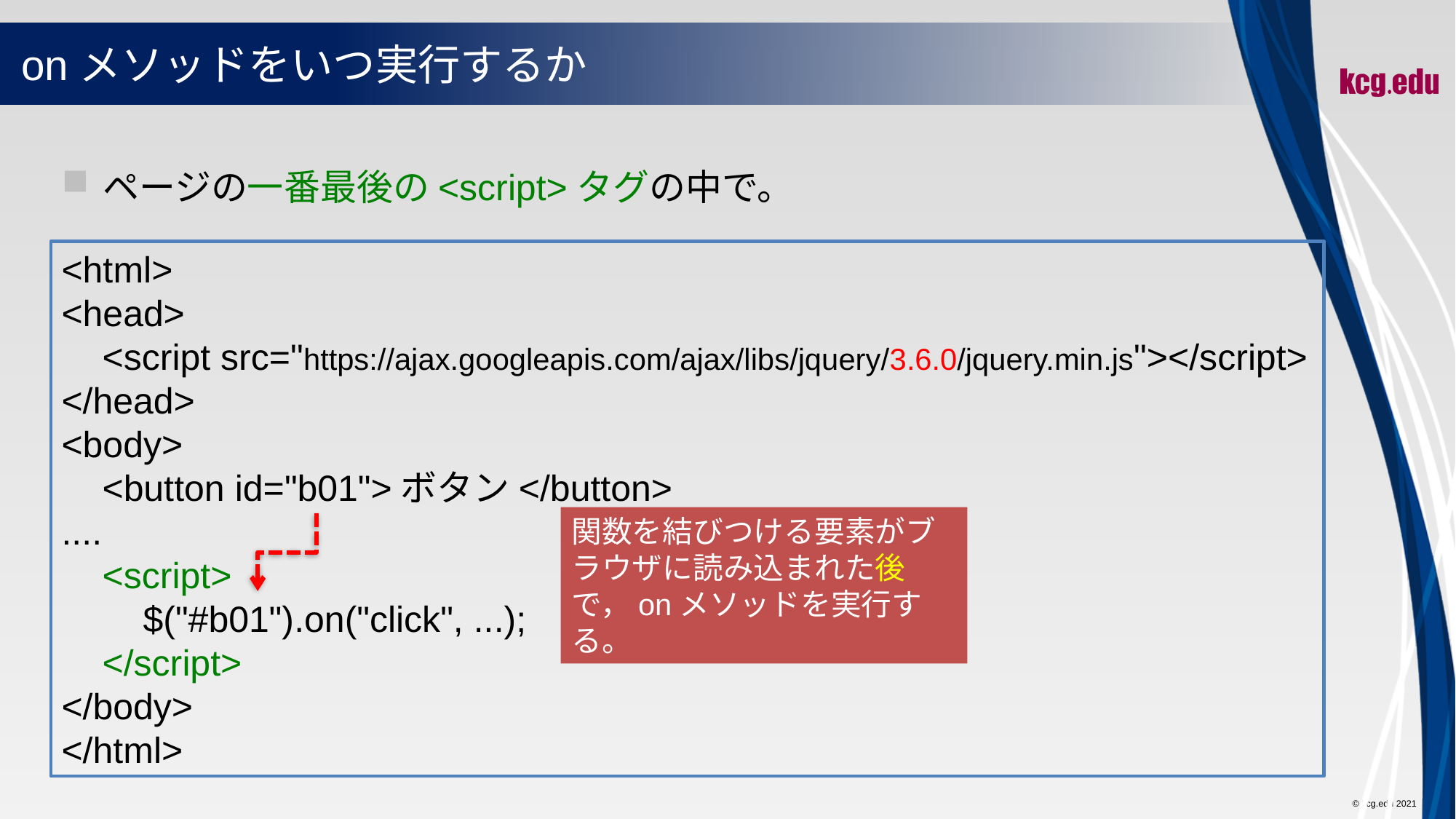

# onメソッドをいつ実行するか
ページの一番最後の<script>タグの中で。

<html>
<head>
    <script src="https://ajax.googleapis.com/ajax/libs/jquery/3.6.0/jquery.min.js"></script>
</head>
<body>
    <button id="b01">ボタン</button>
....
    <script>
        $("#b01").on("click", ...);
    </script>
</body>
</html>
関数を結びつける要素がブラウザに読み込まれた後で，onメソッドを実行する。